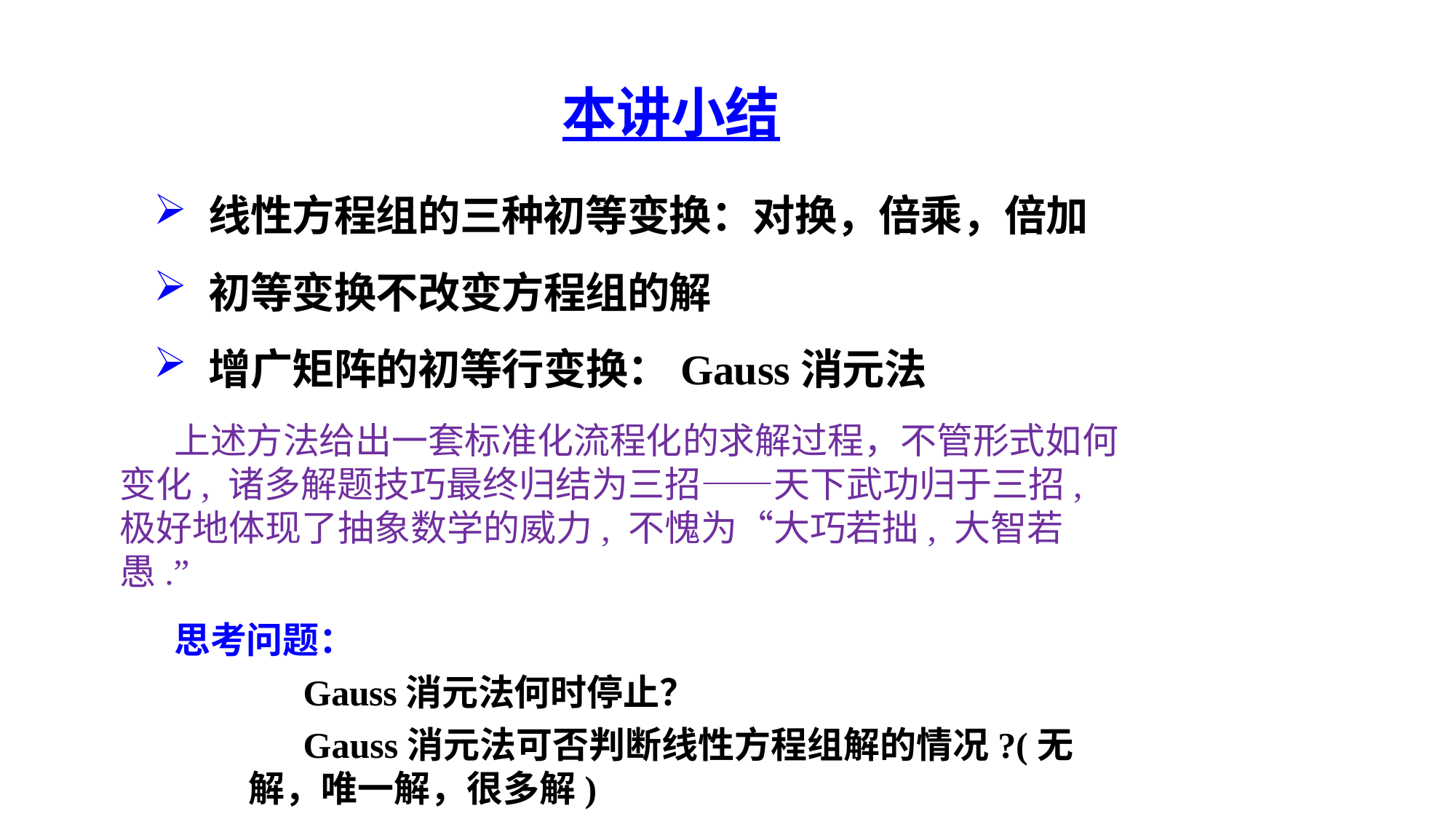

# 本讲小结
线性方程组的三种初等变换：对换，倍乘，倍加
初等变换不改变方程组的解
增广矩阵的初等行变换：Gauss消元法
上述方法给出一套标准化流程化的求解过程，不管形式如何变化, 诸多解题技巧最终归结为三招——天下武功归于三招,极好地体现了抽象数学的威力, 不愧为“大巧若拙, 大智若愚.”
思考问题：
Gauss消元法何时停止？
Gauss消元法可否判断线性方程组解的情况?(无解，唯一解，很多解)
Gauss消元的过程是不是唯一的？